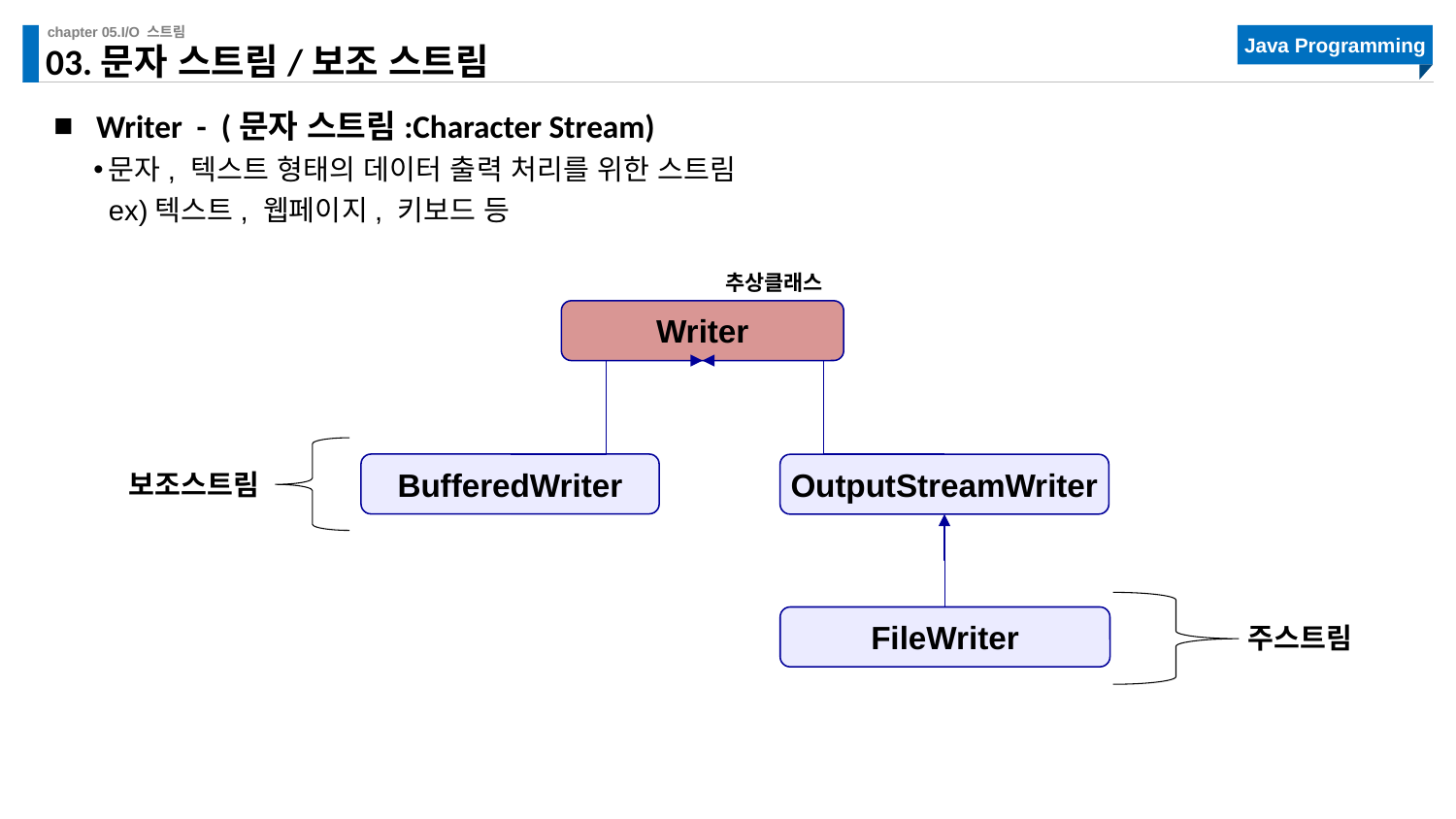

# 03.문자 스트림/보조 스트림
Writer  -  (문자 스트림:Character Stream)
문자, 텍스트 형태의 데이터 출력 처리를 위한 스트림
ex)텍스트, 웹페이지, 키보드 등
추상클래스
Writer
BufferedWriter
OutputStreamWriter
FileWriter

보조스트림

주스트림